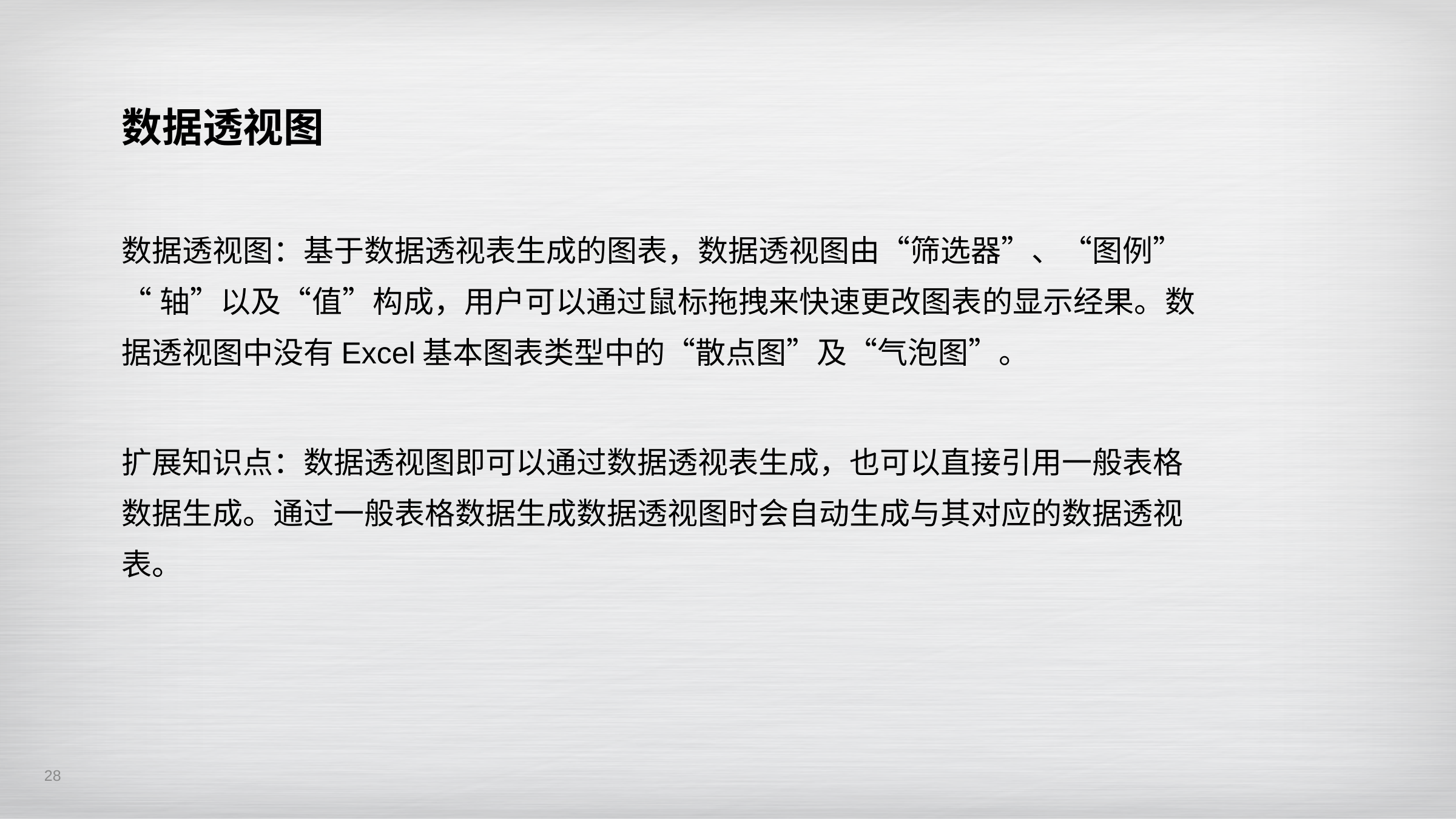

数据透视图
数据透视图：基于数据透视表生成的图表，数据透视图由“筛选器”、“图例”
“轴”以及“值”构成，用户可以通过鼠标拖拽来快速更改图表的显示经果。数据透视图中没有Excel基本图表类型中的“散点图”及“气泡图”。
扩展知识点：数据透视图即可以通过数据透视表生成，也可以直接引用一般表格数据生成。通过一般表格数据生成数据透视图时会自动生成与其对应的数据透视表。